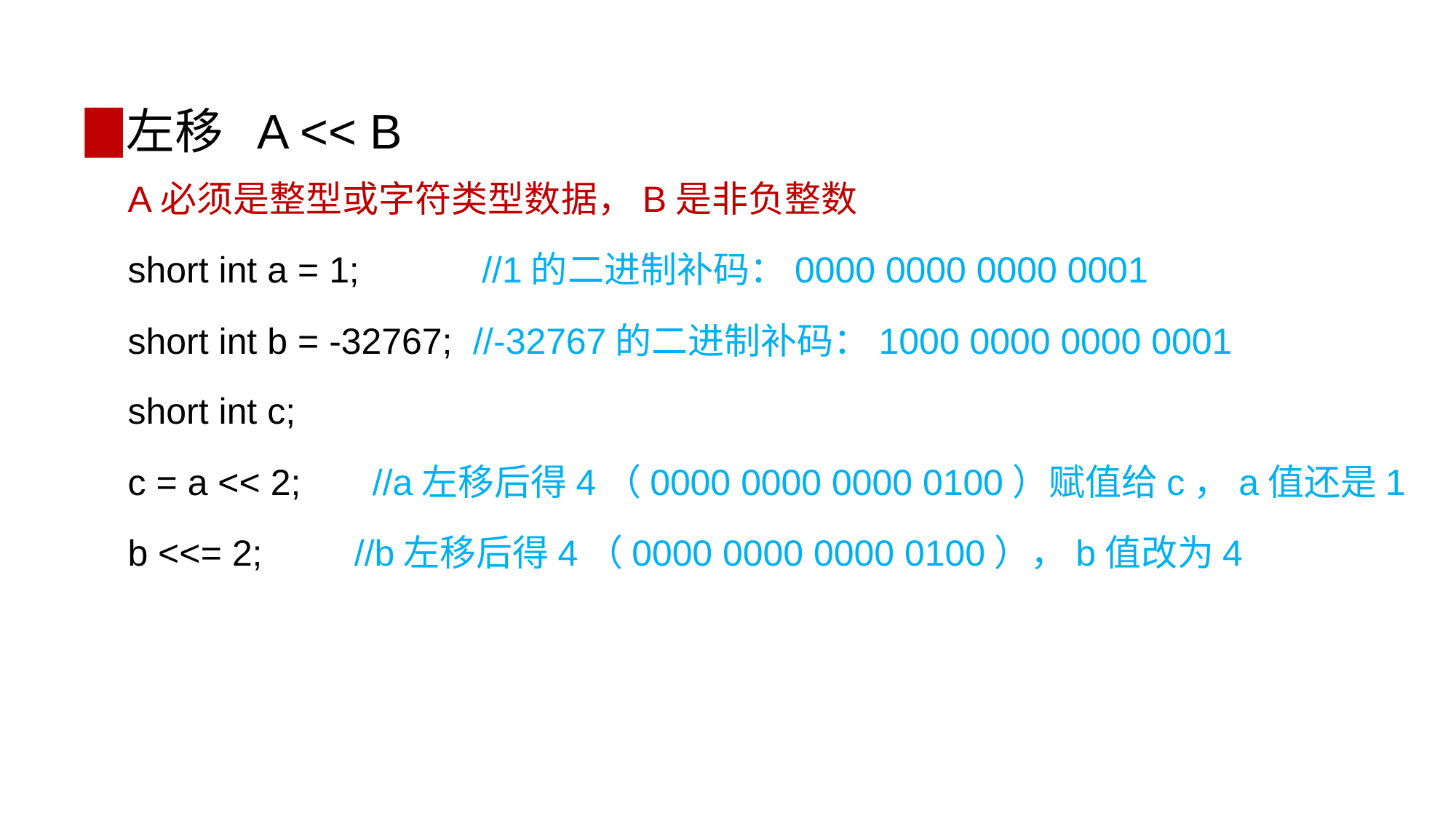

左移  A << B
A必须是整型或字符类型数据，B是非负整数
short int a = 1;            //1的二进制补码：0000 0000 0000 0001
short int b = -32767;  //-32767的二进制补码：1000 0000 0000 0001
short int c;
c = a << 2;       //a左移后得4（0000 0000 0000 0100）赋值给c，a值还是1
b <<= 2;         //b左移后得4（0000 0000 0000 0100），b值改为4